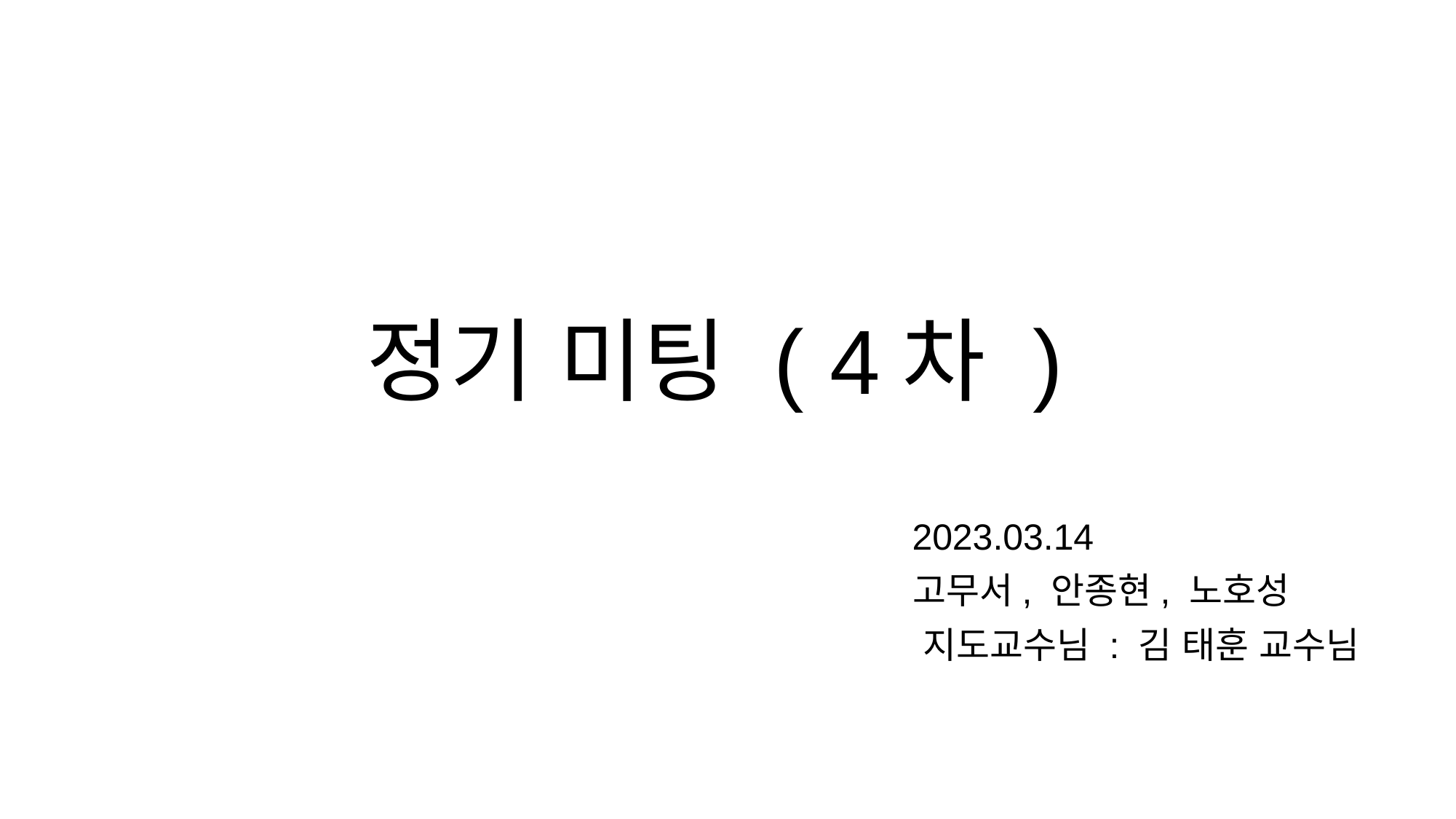

# 정기 미팅 ( 4차 )
		      2023.03.14
				  고무서, 안종현, 노호성
					지도교수님 : 김 태훈 교수님